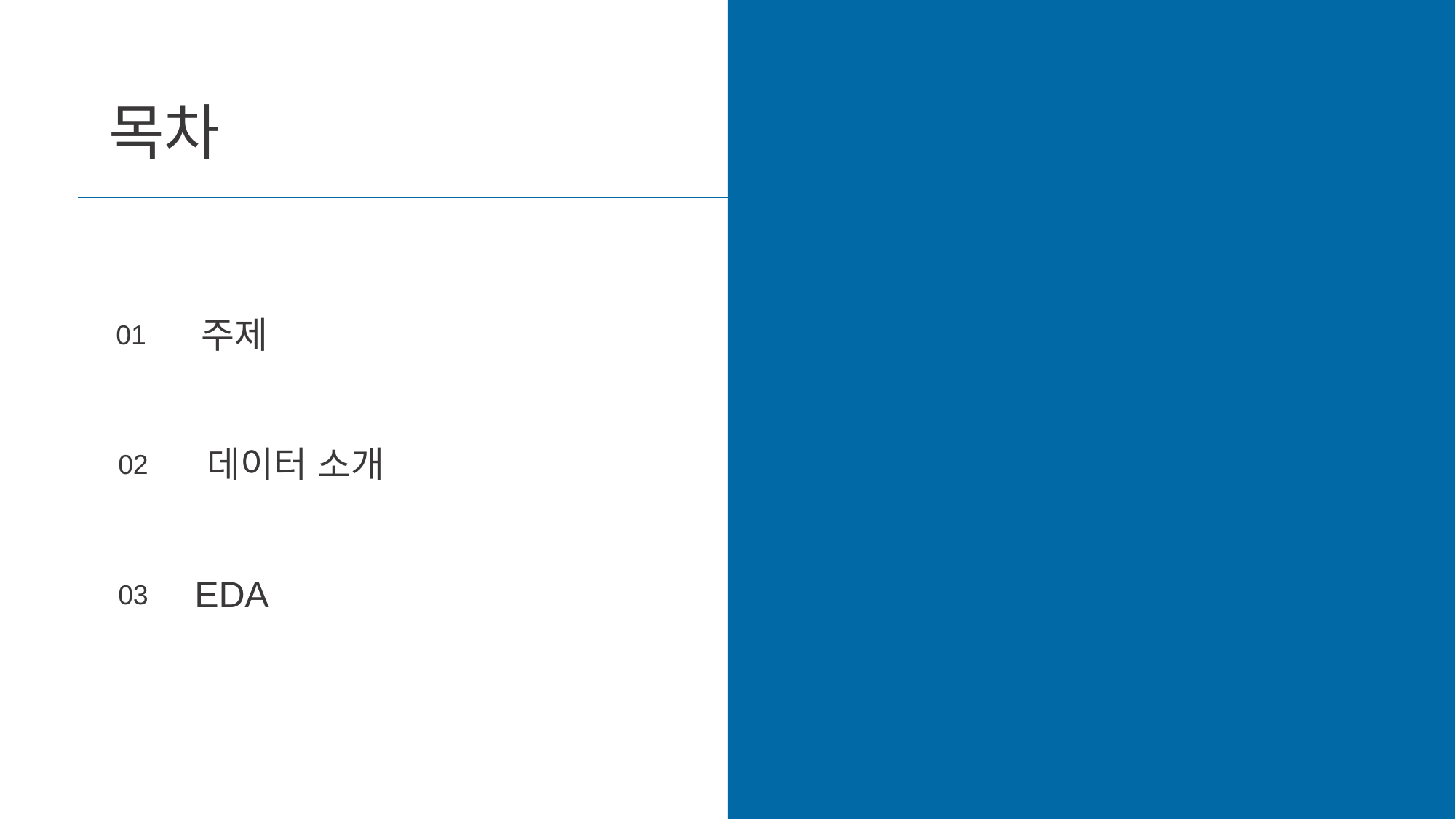

목차
주제
01
데이터 소개
02
EDA
03